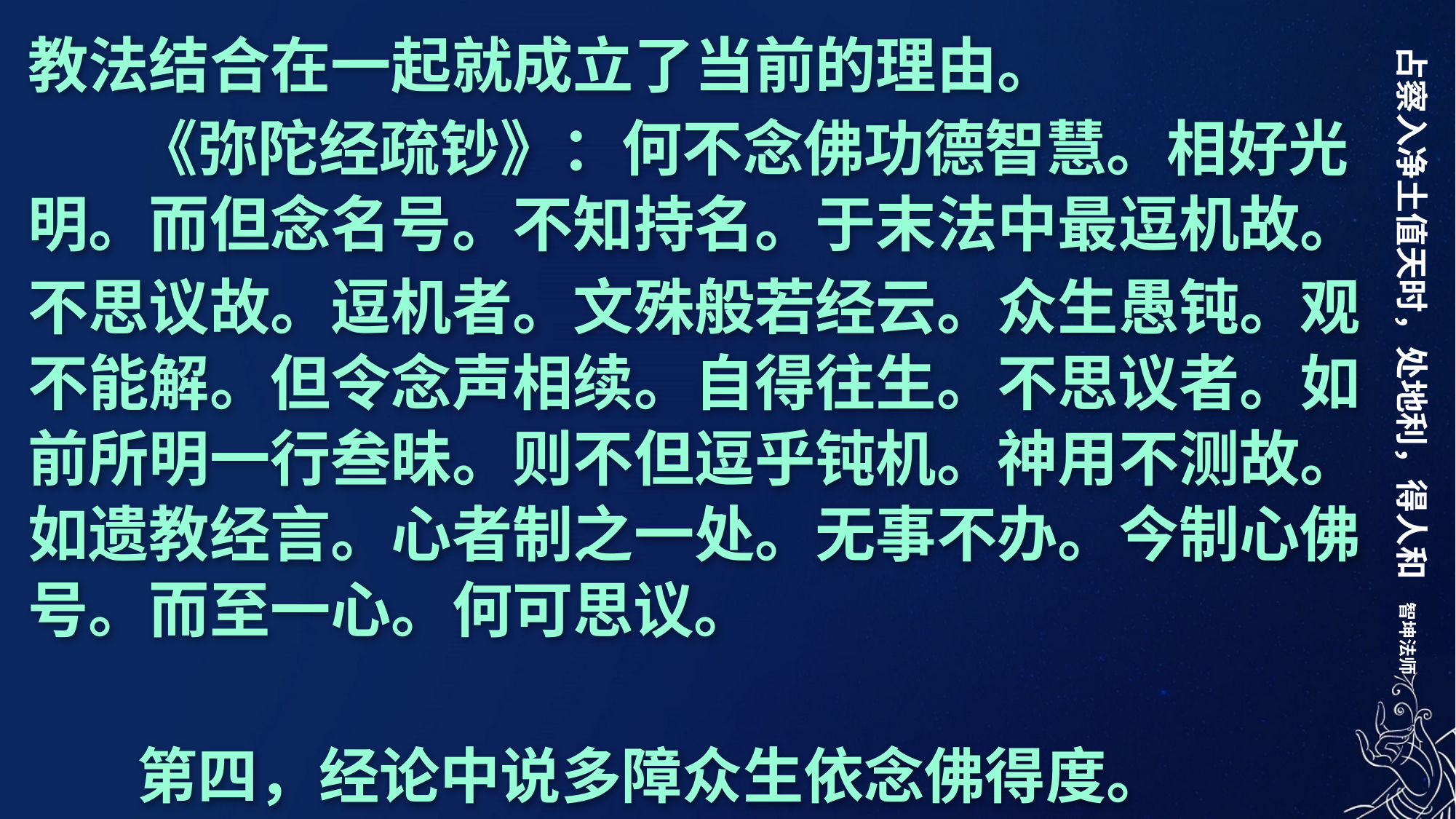

教法结合在一起就成立了当前的理由。
	《弥陀经疏钞》：何不念佛功德智慧。相好光明。而但念名号。不知持名。于末法中最逗机故。
不思议故。逗机者。文殊般若经云。众生愚钝。观不能解。但令念声相续。自得往生。不思议者。如前所明一行叁昧。则不但逗乎钝机。神用不测故。如遗教经言。心者制之一处。无事不办。今制心佛号。而至一心。何可思议。

	第四，经论中说多障众生依念佛得度。